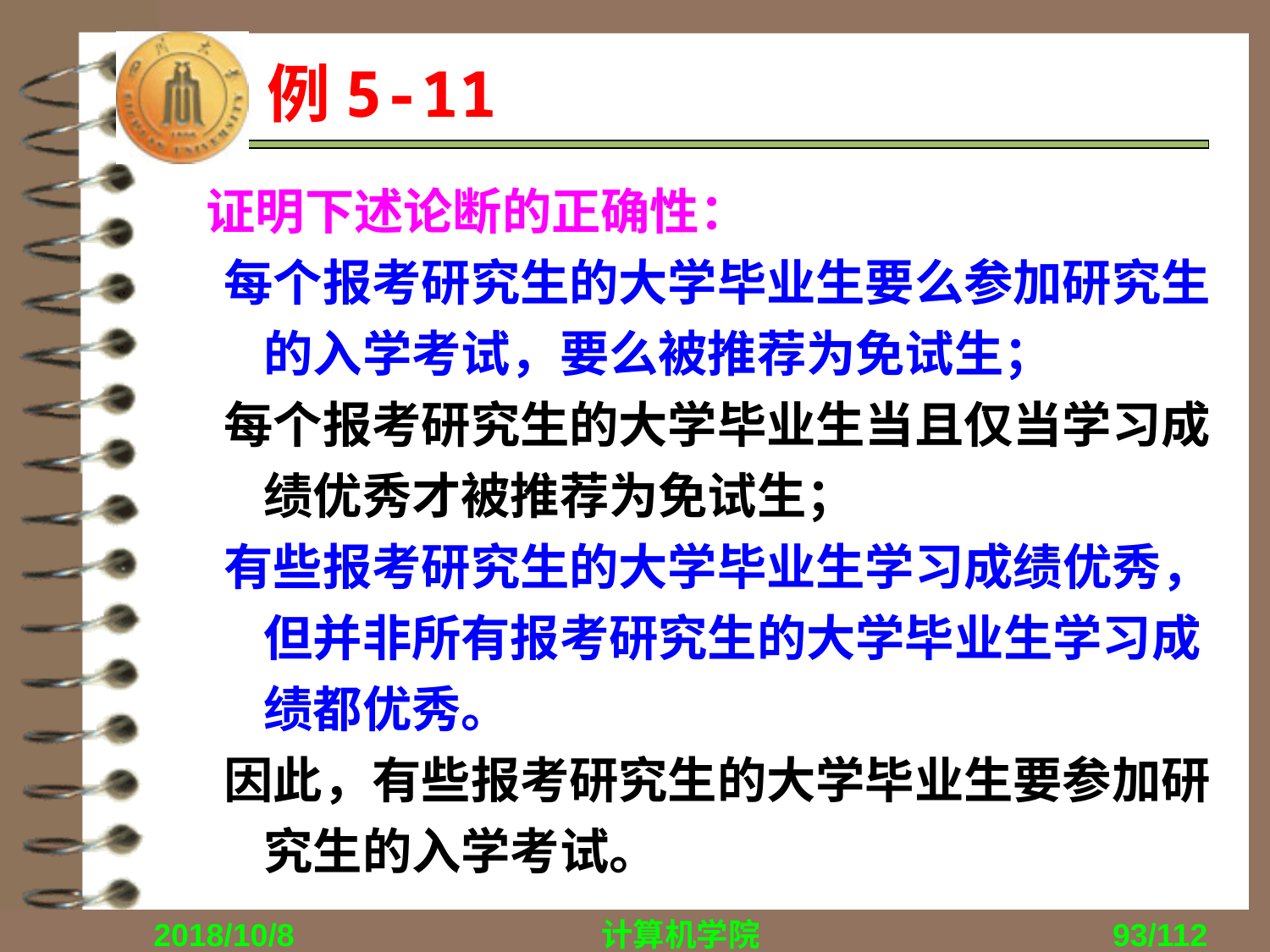

# 例5-11
   证明下述论断的正确性：
每个报考研究生的大学毕业生要么参加研究生的入学考试，要么被推荐为免试生；
每个报考研究生的大学毕业生当且仅当学习成绩优秀才被推荐为免试生；
有些报考研究生的大学毕业生学习成绩优秀，但并非所有报考研究生的大学毕业生学习成绩都优秀。
因此，有些报考研究生的大学毕业生要参加研究生的入学考试。
2018/10/8
计算机学院
93/112